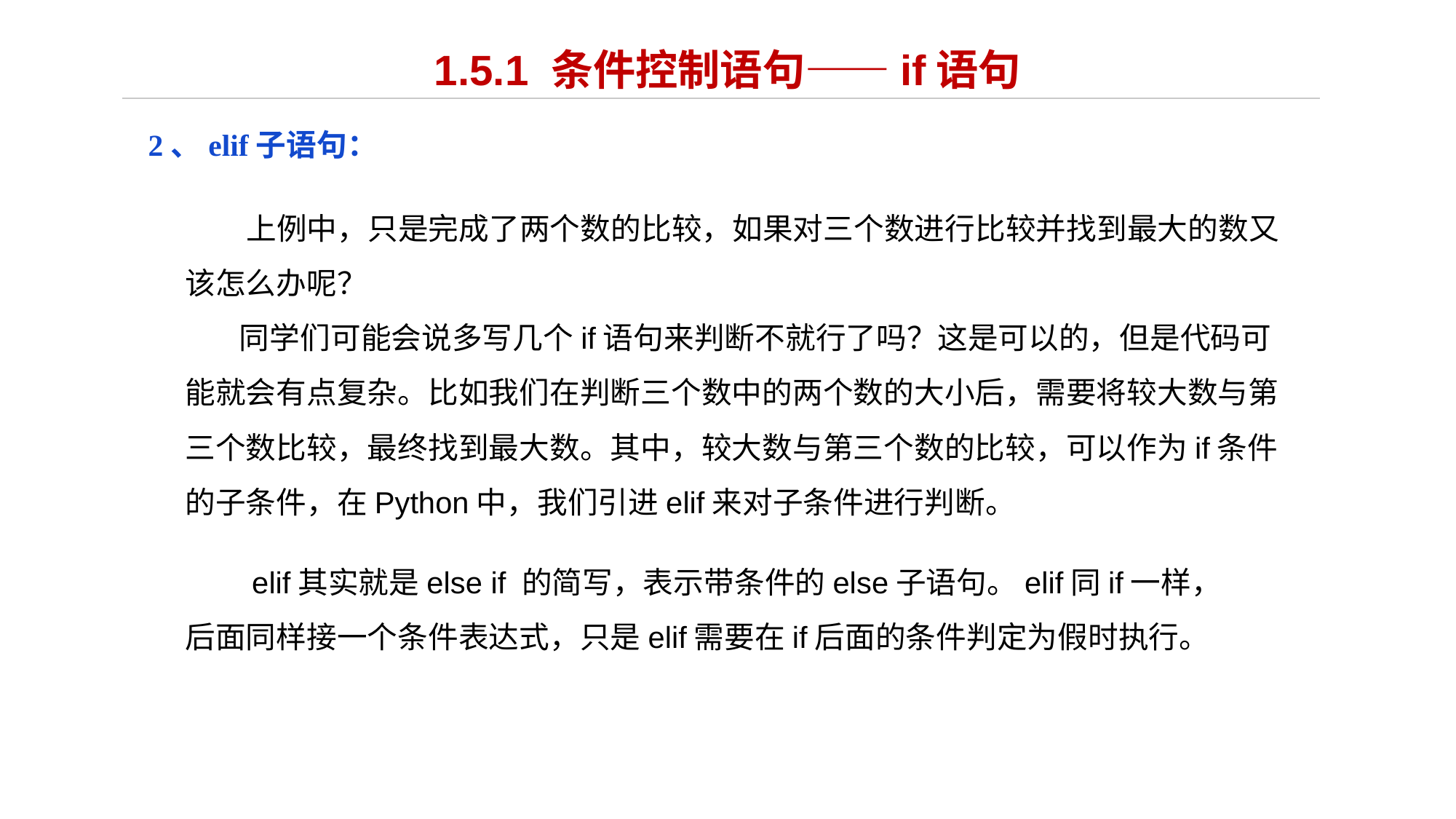

# 1.5.1 条件控制语句——if语句
2、elif子语句：
        上例中，只是完成了两个数的比较，如果对三个数进行比较并找到最大的数又该怎么办呢？
       同学们可能会说多写几个if语句来判断不就行了吗？这是可以的，但是代码可能就会有点复杂。比如我们在判断三个数中的两个数的大小后，需要将较大数与第三个数比较，最终找到最大数。其中，较大数与第三个数的比较，可以作为if条件的子条件，在Python中，我们引进elif来对子条件进行判断。
        elif其实就是else if 的简写，表示带条件的else子语句。elif同if一样，后面同样接一个条件表达式，只是elif需要在if后面的条件判定为假时执行。